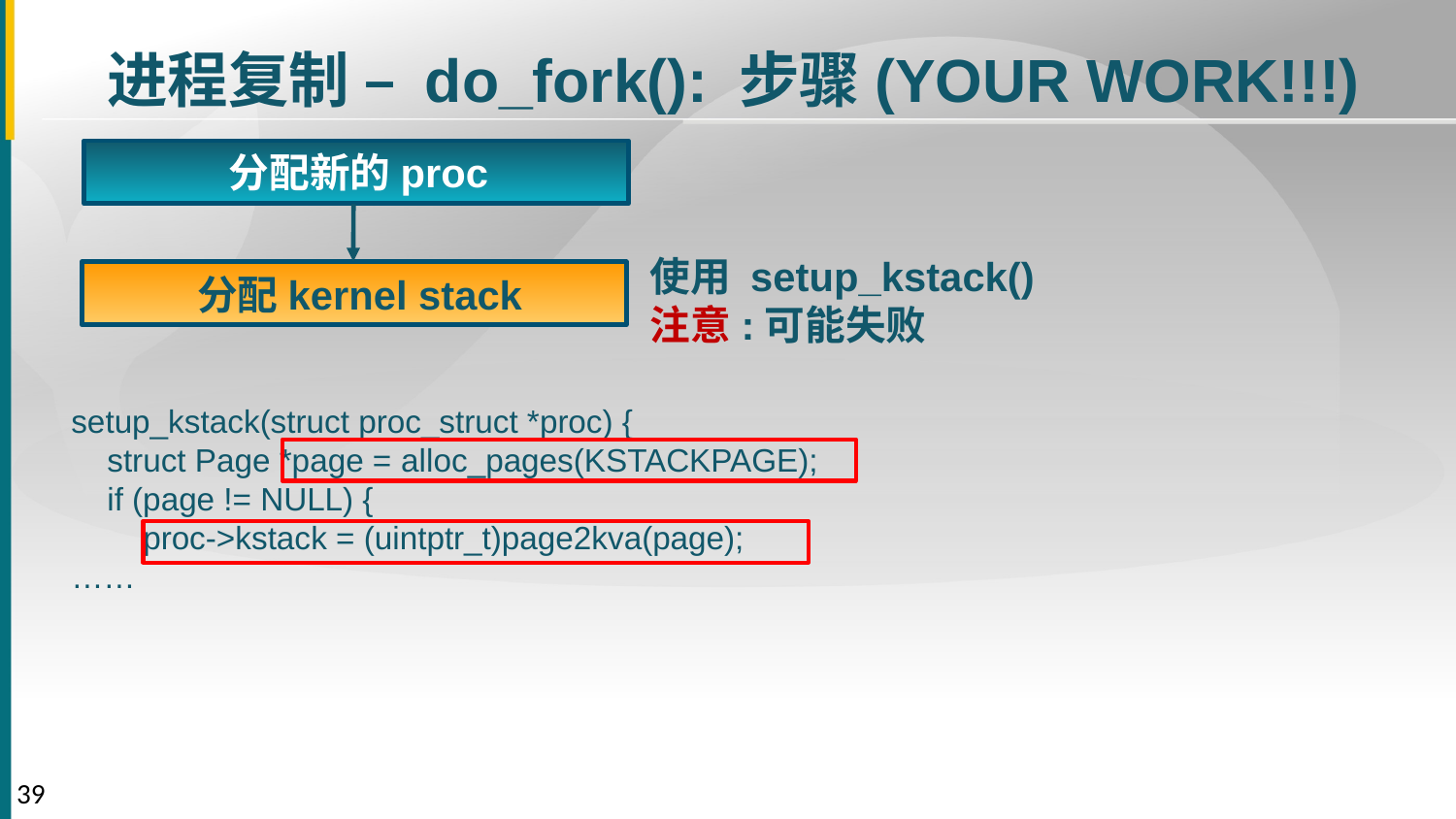

进程复制 – do_fork(): 步骤(YOUR WORK!!!)
分配新的proc

使用 setup_kstack()
注意:可能失败

分配kernel stack
setup_kstack(struct proc_struct *proc) {
    struct Page *page = alloc_pages(KSTACKPAGE);
    if (page != NULL) {
        proc->kstack = (uintptr_t)page2kva(page);
……

39